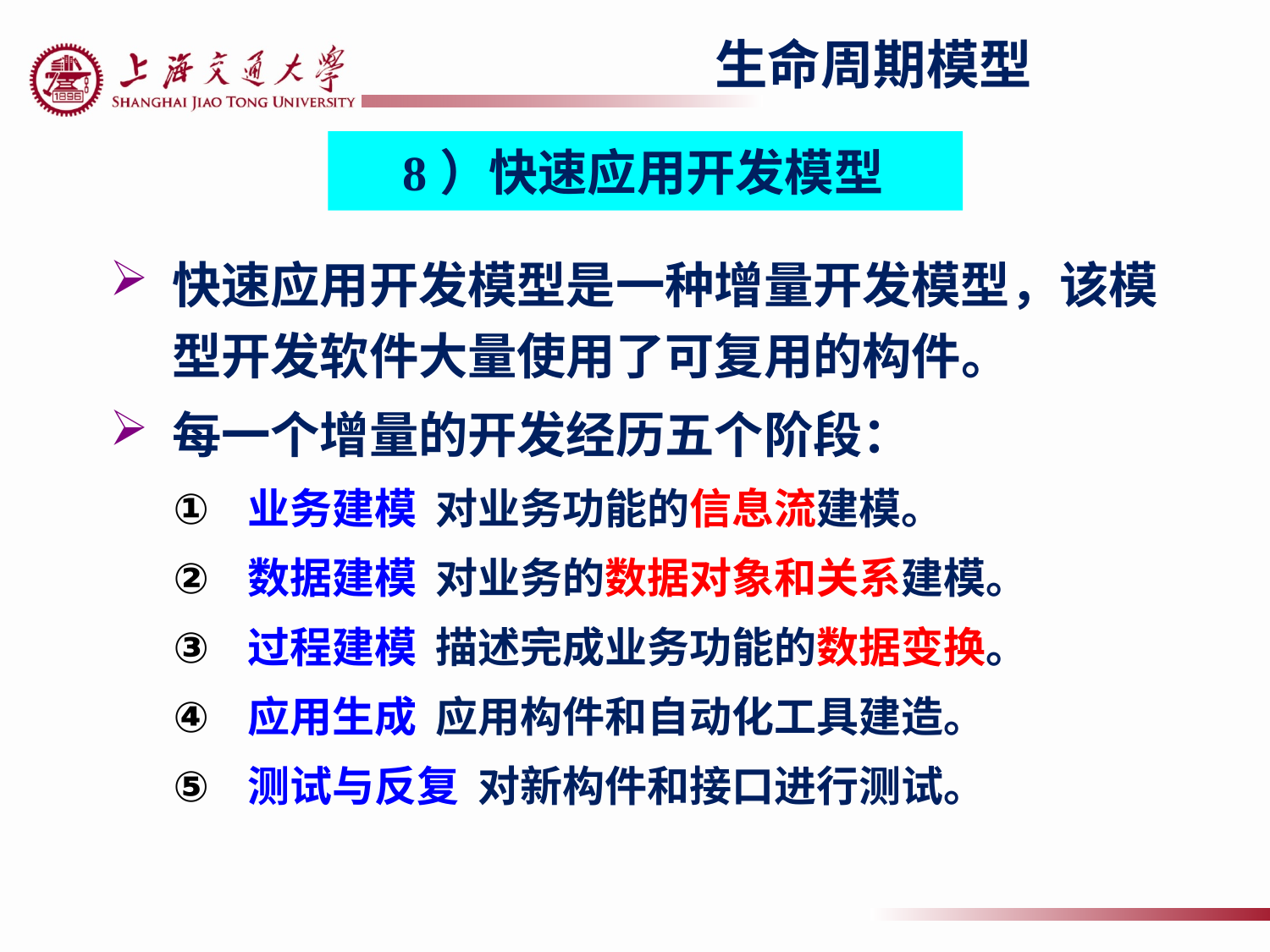

生命周期模型
8）快速应用开发模型
快速应用开发模型是一种增量开发模型，该模型开发软件大量使用了可复用的构件。
每一个增量的开发经历五个阶段：
业务建模  对业务功能的信息流建模。
数据建模  对业务的数据对象和关系建模。
过程建模  描述完成业务功能的数据变换。
应用生成  应用构件和自动化工具建造。
测试与反复  对新构件和接口进行测试。